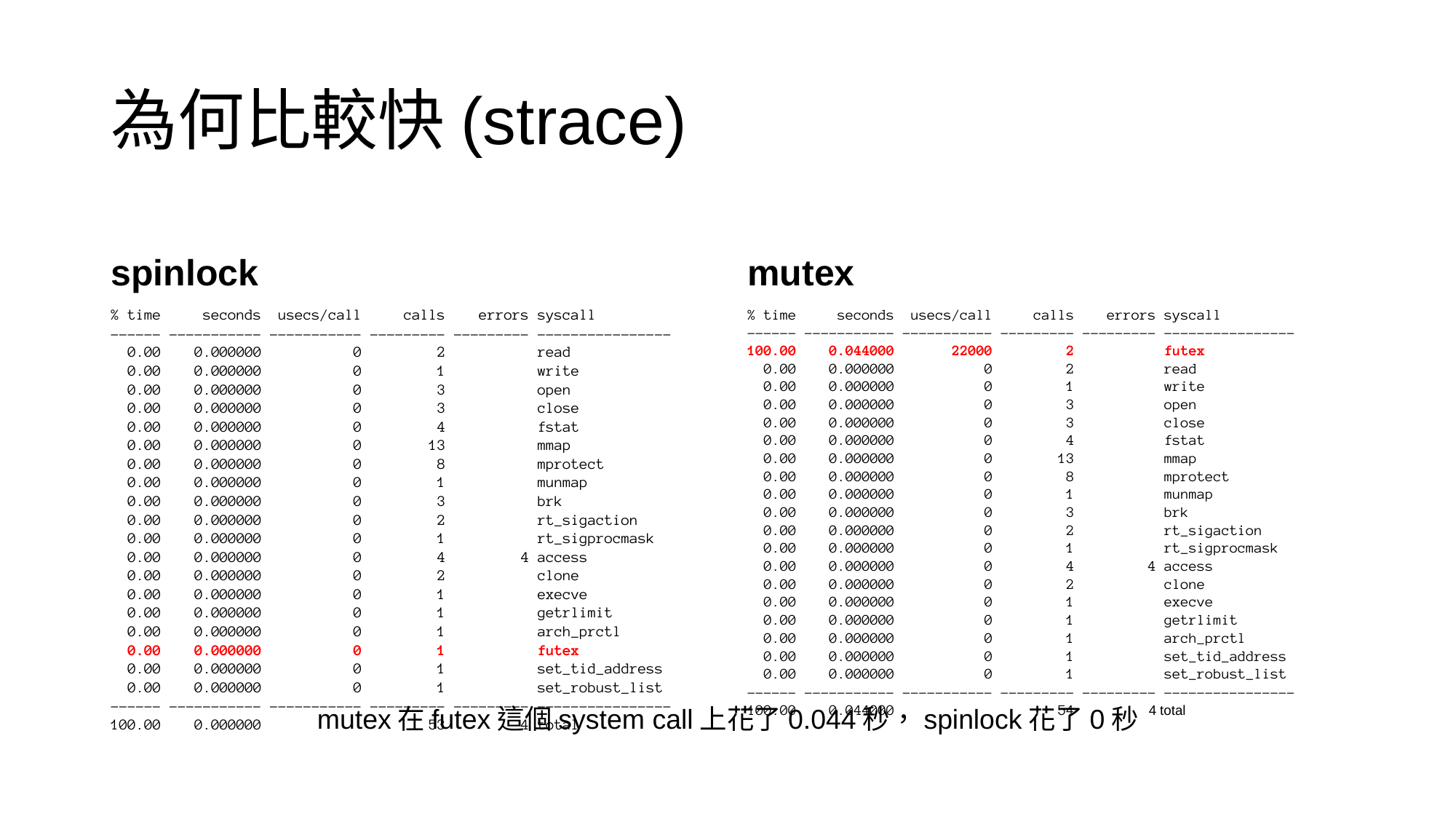

# 為何比較快(strace)
spinlock
mutex
% time     seconds  usecs/call     calls    errors syscall
------ ----------- ----------- --------- --------- ----------------
  0.00    0.000000           0         2           read
  0.00    0.000000           0         1           write
  0.00    0.000000           0         3           open
  0.00    0.000000           0         3           close
  0.00    0.000000           0         4           fstat
  0.00    0.000000           0        13           mmap
  0.00    0.000000           0         8           mprotect
  0.00    0.000000           0         1           munmap
  0.00    0.000000           0         3           brk
  0.00    0.000000           0         2           rt_sigaction
  0.00    0.000000           0         1           rt_sigprocmask
  0.00    0.000000           0         4         4 access
  0.00    0.000000           0         2           clone
  0.00    0.000000           0         1           execve
  0.00    0.000000           0         1           getrlimit
  0.00    0.000000           0         1           arch_prctl
  0.00    0.000000           0         1           futex
  0.00    0.000000           0         1           set_tid_address
  0.00    0.000000           0         1           set_robust_list
------ ----------- ----------- --------- --------- ----------------
100.00    0.000000                    53         4 total

% time     seconds  usecs/call     calls    errors syscall
------ ----------- ----------- --------- --------- ----------------
100.00    0.044000       22000         2           futex
  0.00    0.000000           0         2           read
  0.00    0.000000           0         1           write
  0.00    0.000000           0         3           open
  0.00    0.000000           0         3           close
  0.00    0.000000           0         4           fstat
  0.00    0.000000           0        13           mmap
  0.00    0.000000           0         8           mprotect
  0.00    0.000000           0         1           munmap
  0.00    0.000000           0         3           brk
  0.00    0.000000           0         2           rt_sigaction
  0.00    0.000000           0         1           rt_sigprocmask
  0.00    0.000000           0         4         4 access
  0.00    0.000000           0         2           clone
  0.00    0.000000           0         1           execve
  0.00    0.000000           0         1           getrlimit
  0.00    0.000000           0         1           arch_prctl
  0.00    0.000000           0         1           set_tid_address
  0.00    0.000000           0         1           set_robust_list
------ ----------- ----------- --------- --------- ----------------
100.00    0.044000                    54         4 total

mutex在futex這個system call上花了0.044秒，spinlock花了0秒